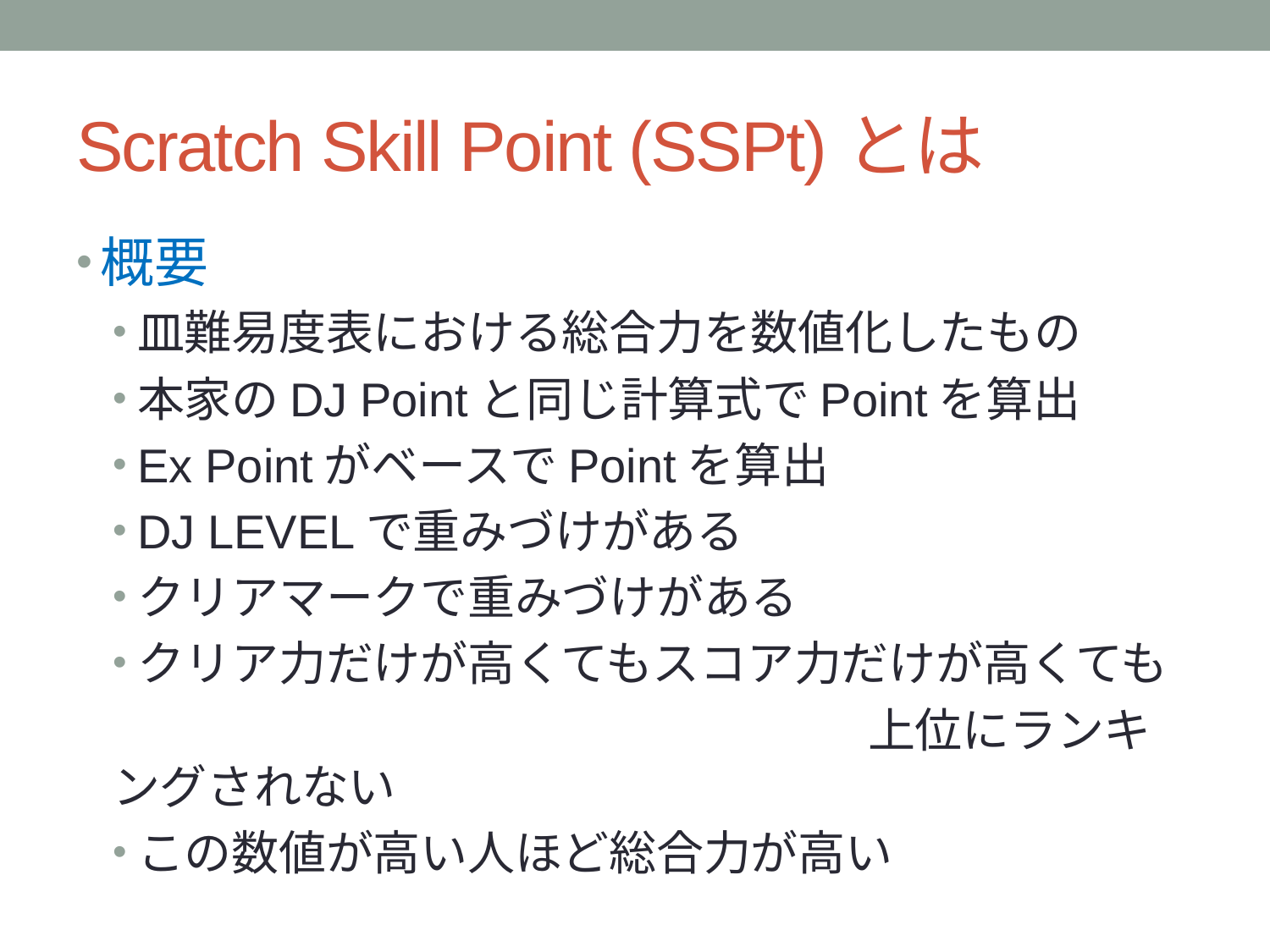

# Scratch Skill Point (SSPt)とは
概要
皿難易度表における総合力を数値化したもの
本家のDJ Pointと同じ計算式でPointを算出
Ex PointがベースでPointを算出
DJ LEVELで重みづけがある
クリアマークで重みづけがある
クリア力だけが高くてもスコア力だけが高くても
　　　　　　　　　　　　　　　　上位にランキングされない
この数値が高い人ほど総合力が高い